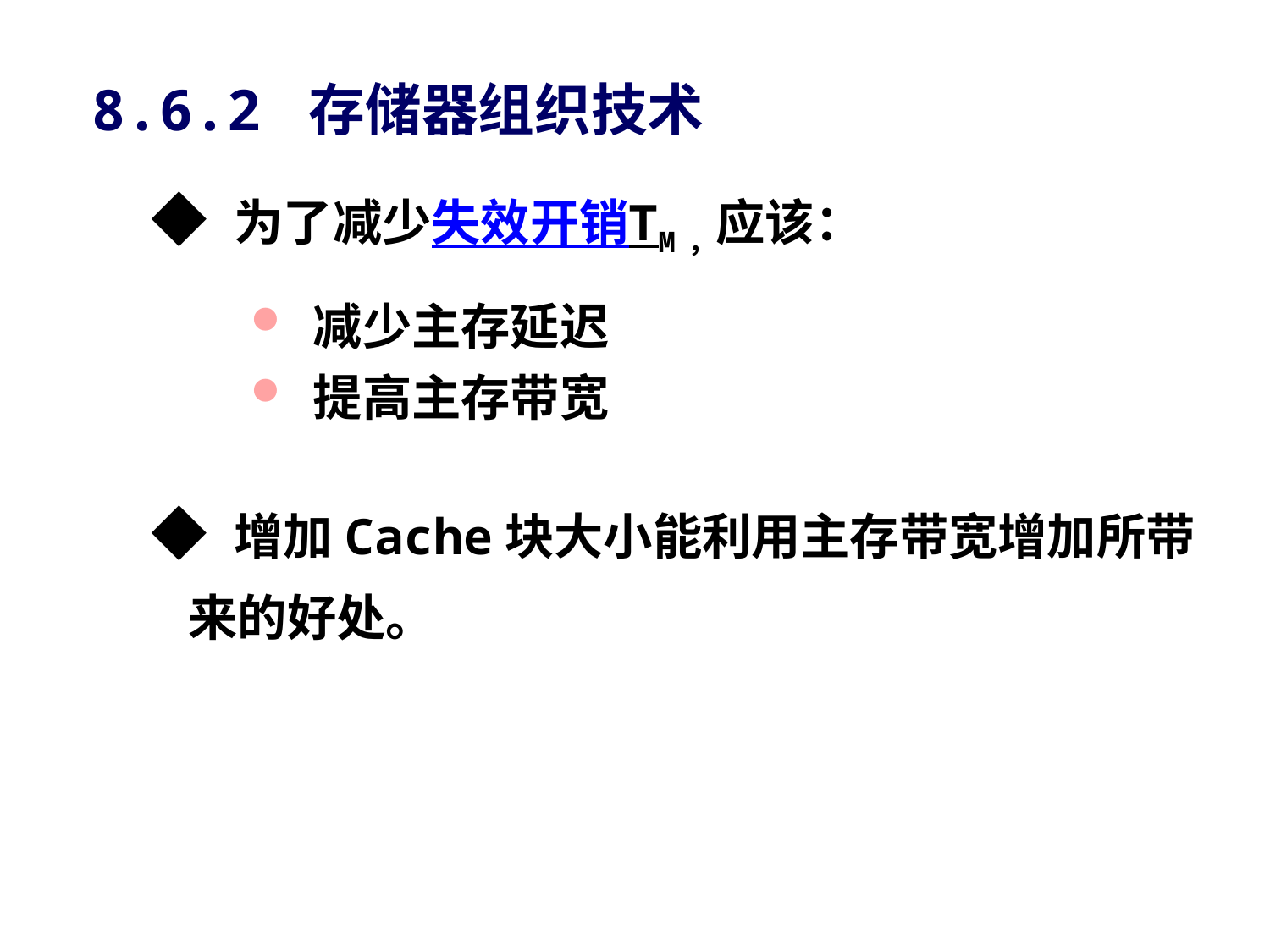

8.6.2 存储器组织技术
◆ 为了减少失效开销TM，应该：
 减少主存延迟
 提高主存带宽
◆ 增加Cache块大小能利用主存带宽增加所带
   来的好处。